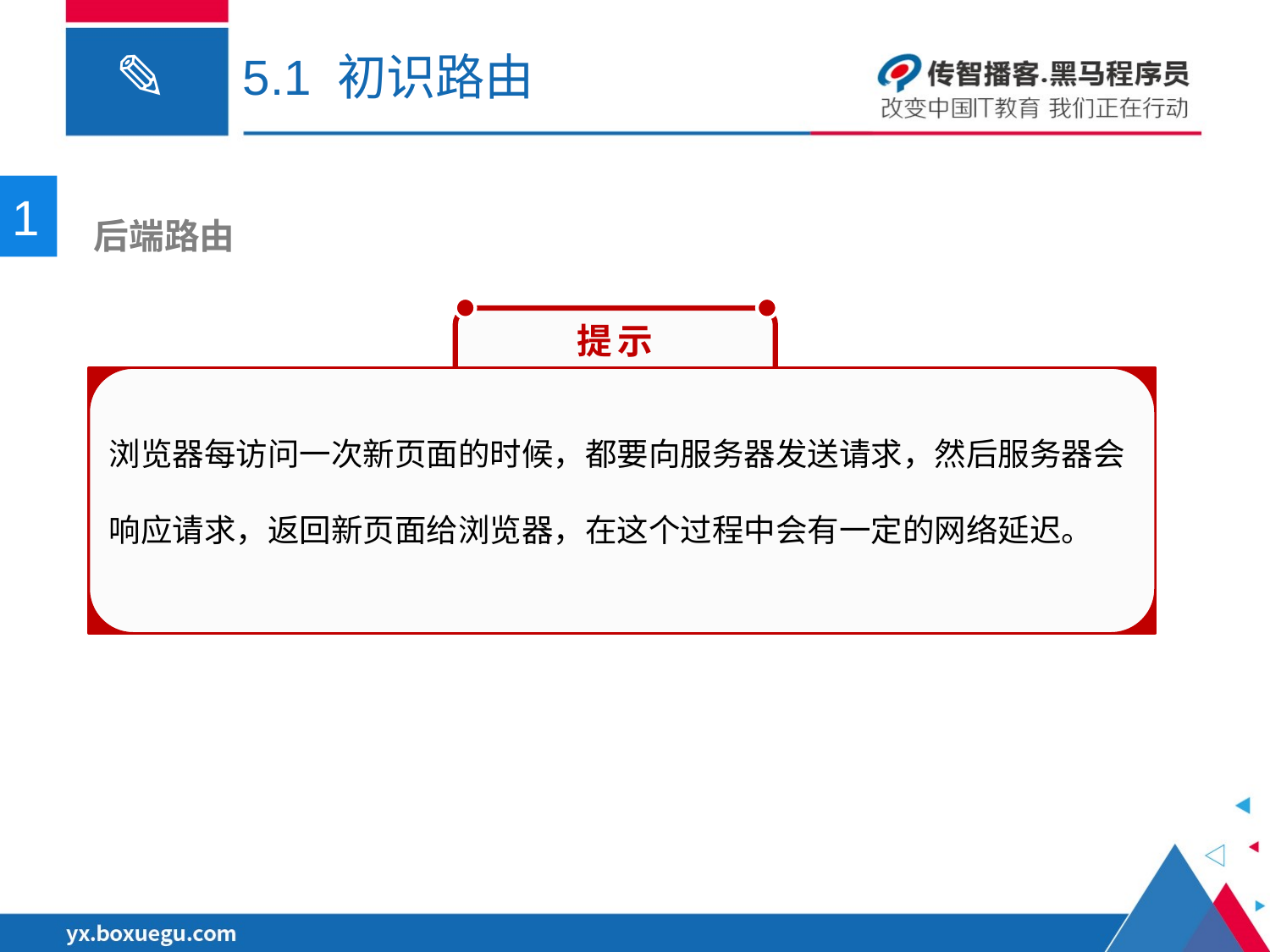

# 5.1 初识路由

1
  后端路由

　提示

浏览器每访问一次新页面的时候，都要向服务器发送请求，然后服务器会响应请求，返回新页面给浏览器，在这个过程中会有一定的网络延迟。